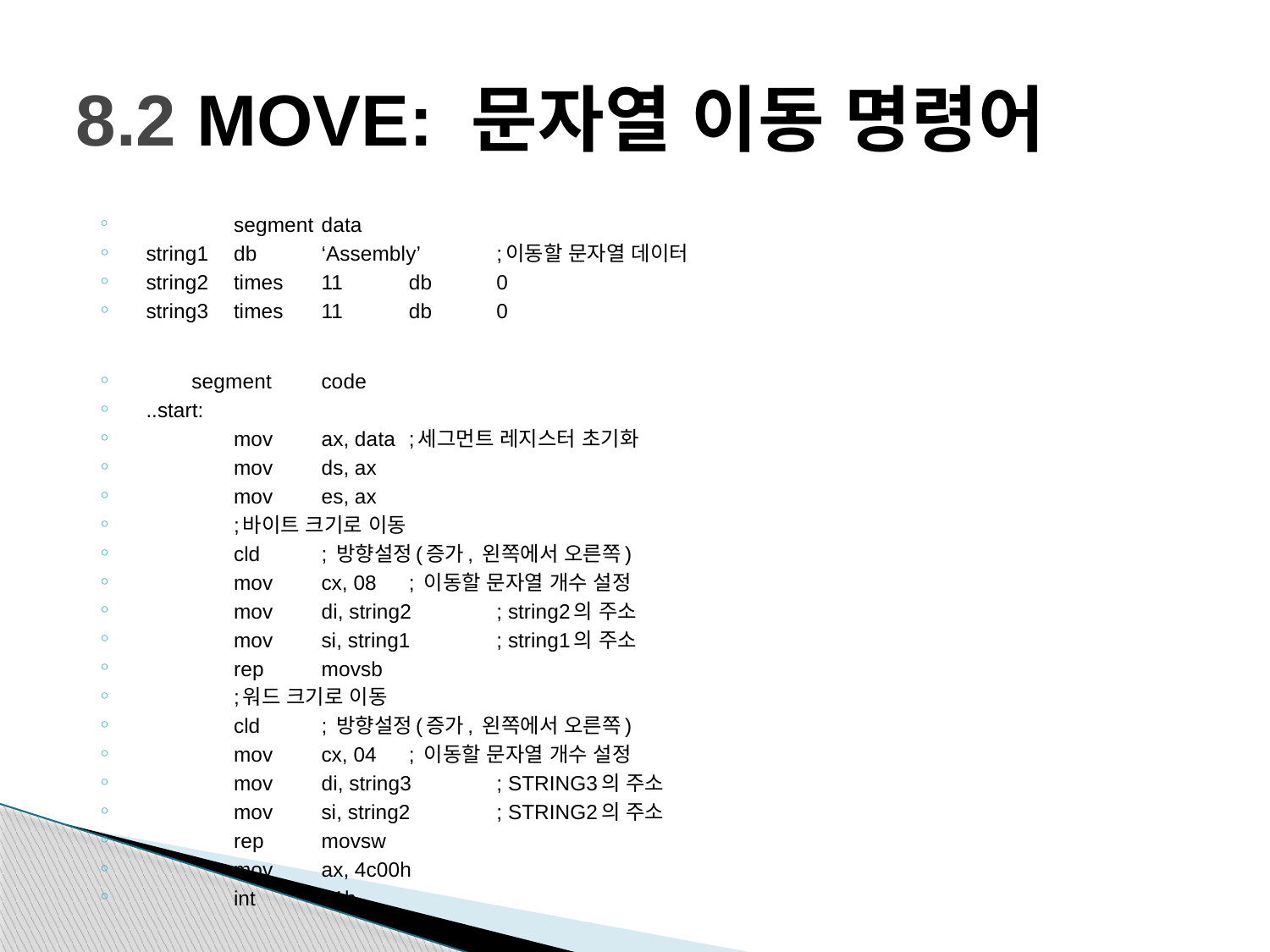

# 8.2 MOVE: 문자열 이동 명령어
	segment		data
string1	db		‘Assembly’	;이동할 문자열 데이터
string2	times	11	db	0
string3	times	11	db	0

        segment		code
..start:
	mov	ax, data		;세그먼트 레지스터 초기화
	mov	ds, ax
	mov	es, ax
		;바이트 크기로 이동
	cld			; 방향설정(증가, 왼쪽에서 오른쪽)
	mov	cx, 08		; 이동할 문자열 개수 설정
	mov	di, string2		; string2의 주소
	mov	si, string1		; string1의 주소
	rep	movsb
		;워드 크기로 이동
	cld			; 방향설정(증가, 왼쪽에서 오른쪽)
	mov	cx, 04		; 이동할 문자열 개수 설정
	mov	di, string3		; STRING3의 주소
	mov	si, string2		; STRING2의 주소
	rep	movsw
	mov	ax, 4c00h
	int	21h